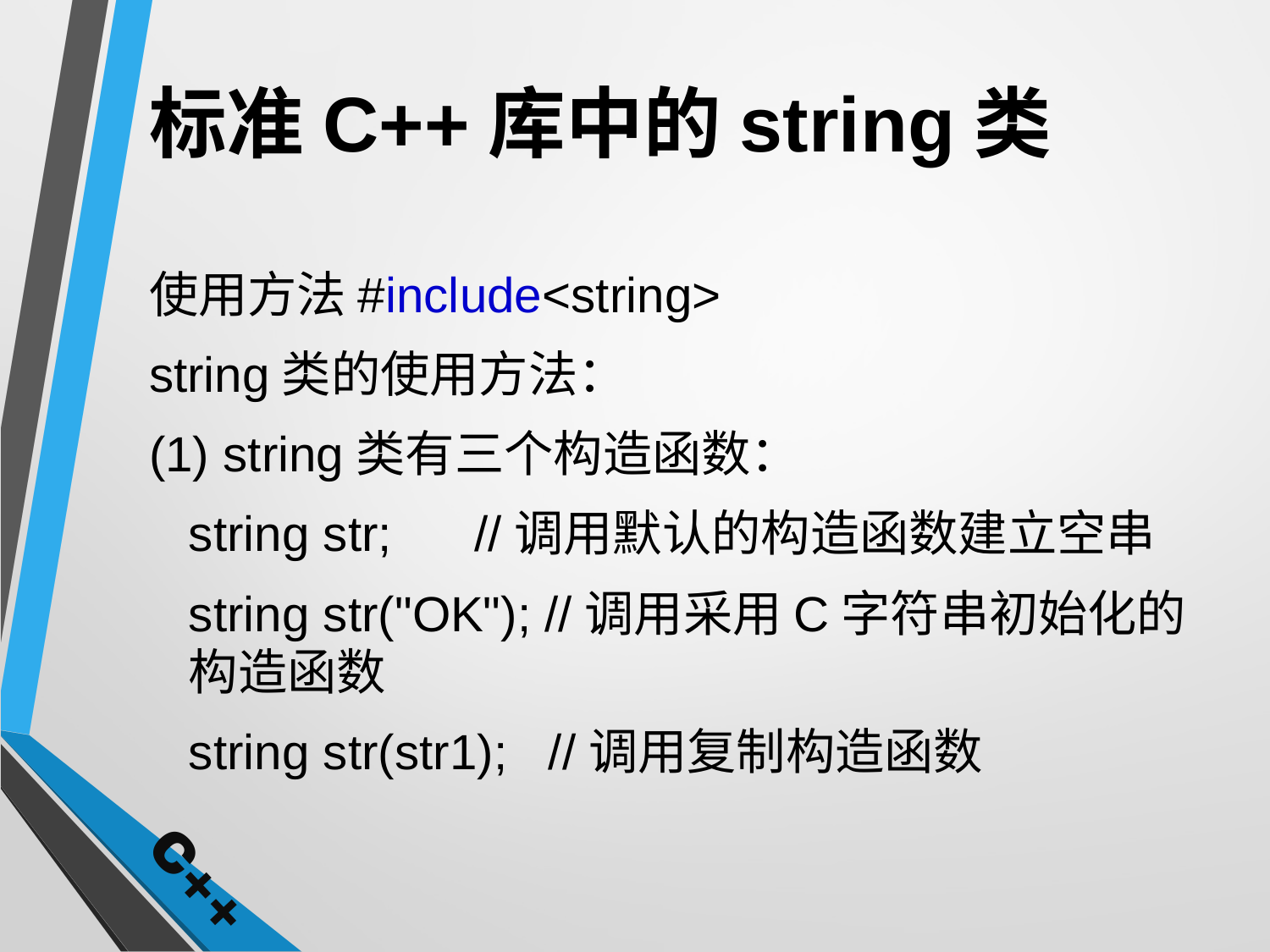

# 标准C++库中的string类
使用方法#include<string>
string类的使用方法：
(1) string类有三个构造函数：
	string str;      //调用默认的构造函数建立空串
	string str("OK"); //调用采用C字符串初始化的构造函数
	string str(str1);   //调用复制构造函数